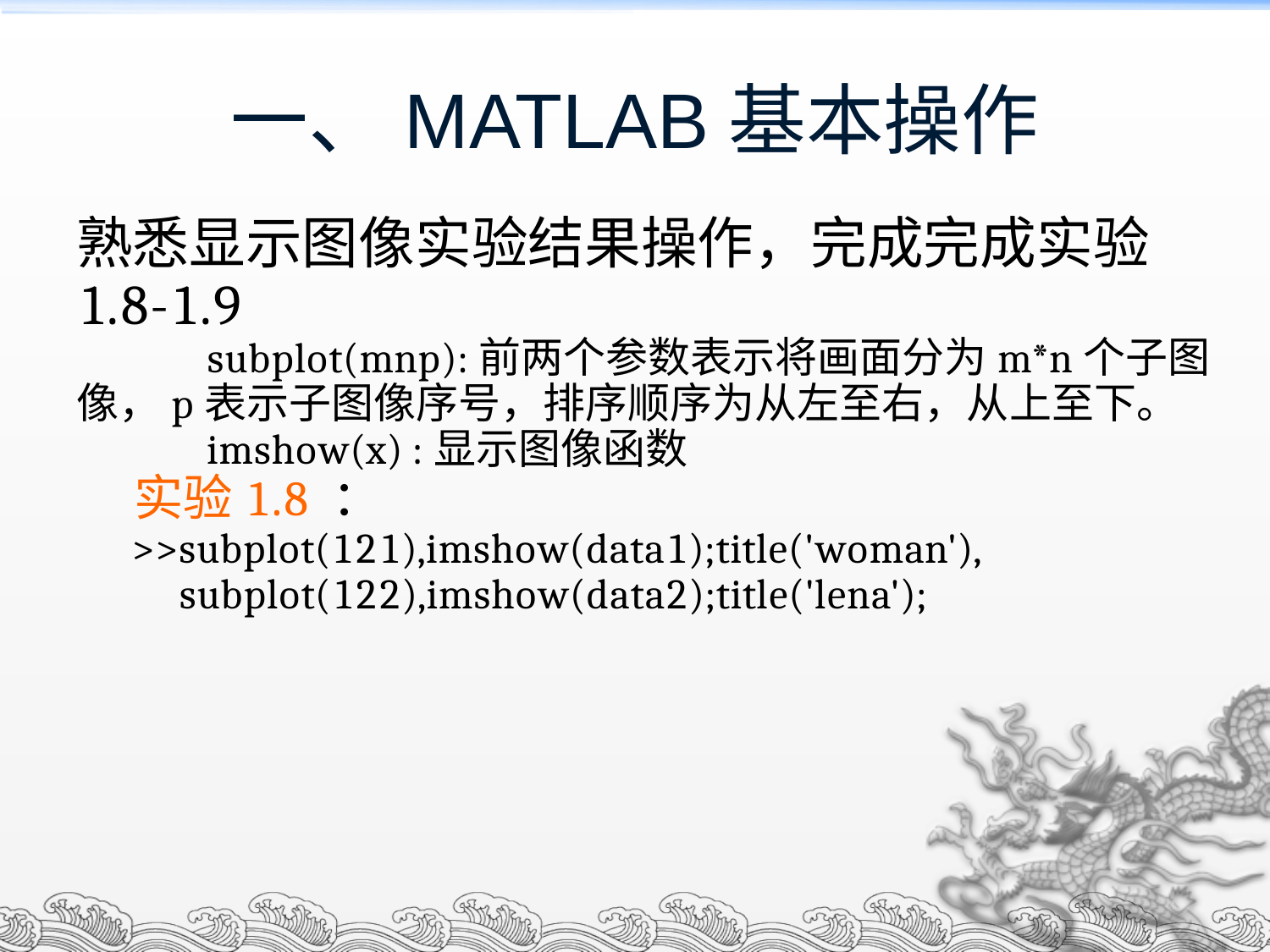

一、MATLAB基本操作
熟悉显示图像实验结果操作，完成完成实验1.8-1.9
              subplot(mnp):前两个参数表示将画面分为m*n个子图像，p表示子图像序号，排序顺序为从左至右，从上至下。
              imshow(x) :显示图像函数
     实验1.8 ：
         >>subplot(121),imshow(data1);title('woman'),
           subplot(122),imshow(data2);title('lena');